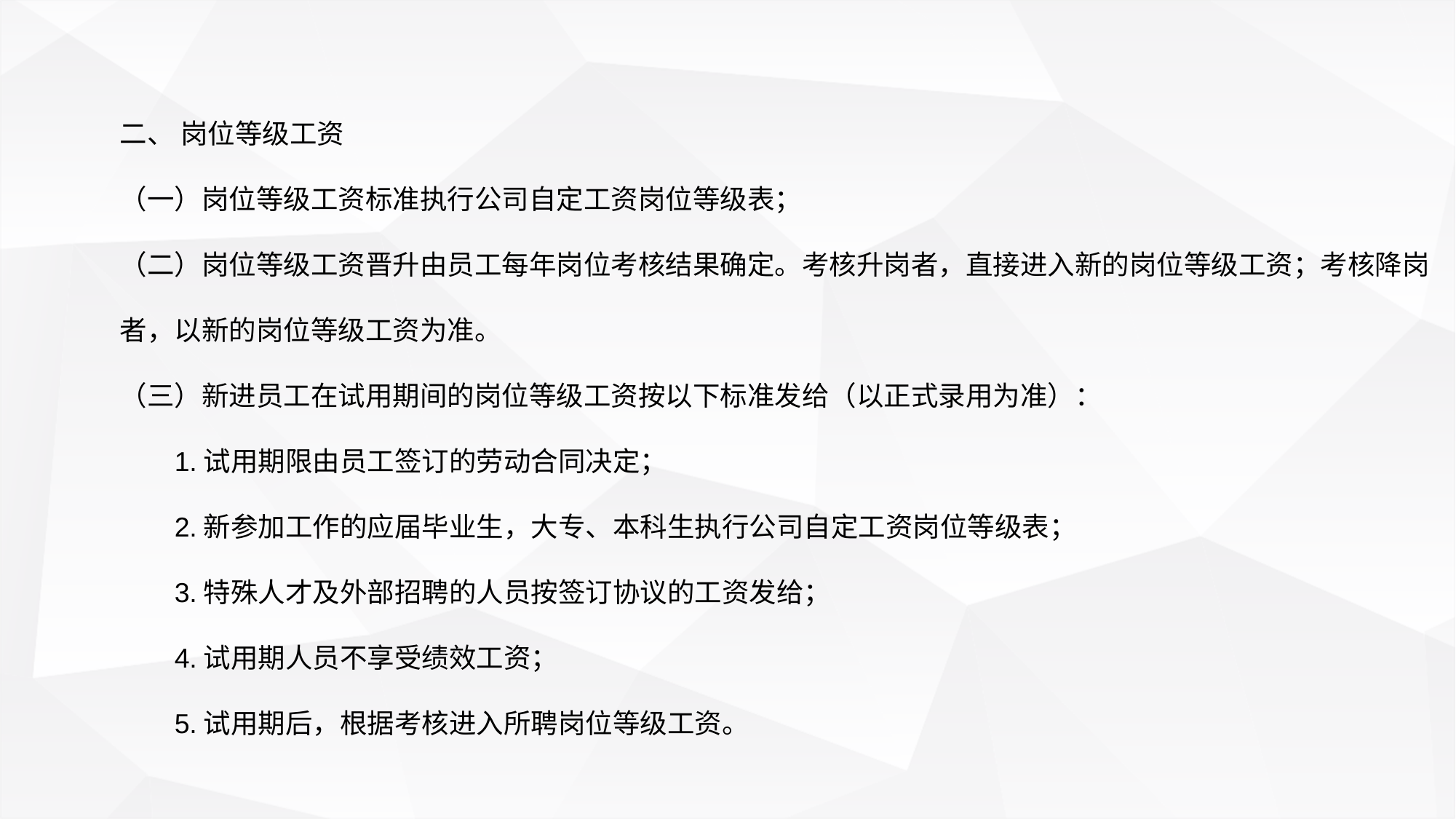

二、 岗位等级工资
（一）岗位等级工资标准执行公司自定工资岗位等级表；
（二）岗位等级工资晋升由员工每年岗位考核结果确定。考核升岗者，直接进入新的岗位等级工资；考核降岗者，以新的岗位等级工资为准。
（三）新进员工在试用期间的岗位等级工资按以下标准发给（以正式录用为准）：
1.试用期限由员工签订的劳动合同决定；
2.新参加工作的应届毕业生，大专、本科生执行公司自定工资岗位等级表；
3.特殊人才及外部招聘的人员按签订协议的工资发给；
4.试用期人员不享受绩效工资；
5.试用期后，根据考核进入所聘岗位等级工资。